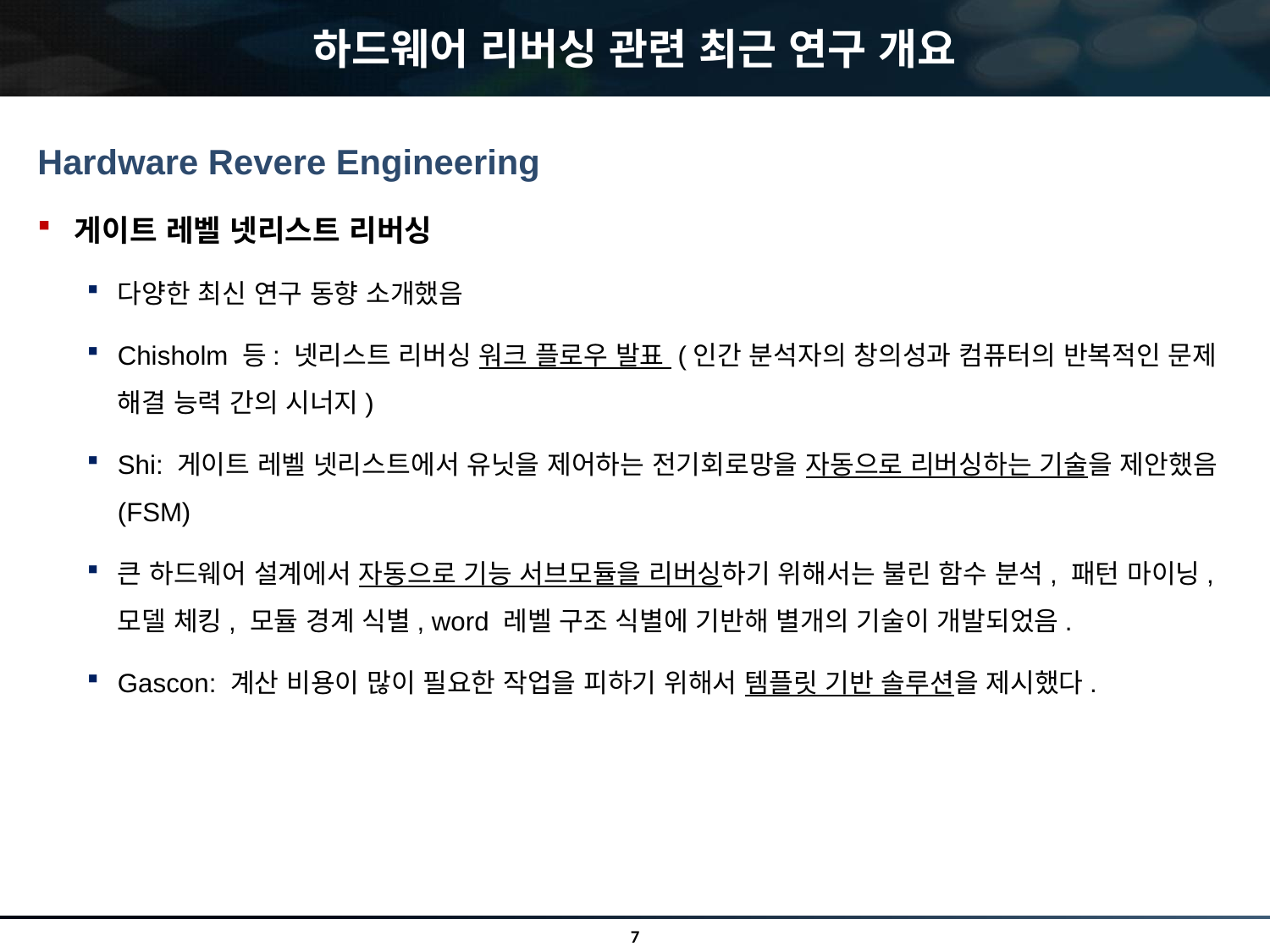

# 하드웨어 리버싱 관련 최근 연구 개요
Hardware Revere Engineering
게이트 레벨 넷리스트 리버싱
다양한 최신 연구 동향 소개했음
Chisholm 등: 넷리스트 리버싱 워크 플로우 발표 (인간 분석자의 창의성과 컴퓨터의 반복적인 문제 해결 능력 간의 시너지)
Shi: 게이트 레벨 넷리스트에서 유닛을 제어하는 전기회로망을 자동으로 리버싱하는 기술을 제안했음 (FSM)
큰 하드웨어 설계에서 자동으로 기능 서브모듈을 리버싱하기 위해서는 불린 함수 분석, 패턴 마이닝, 모델 체킹, 모듈 경계 식별, word 레벨 구조 식별에 기반해 별개의 기술이 개발되었음.
Gascon: 계산 비용이 많이 필요한 작업을 피하기 위해서 템플릿 기반 솔루션을 제시했다.